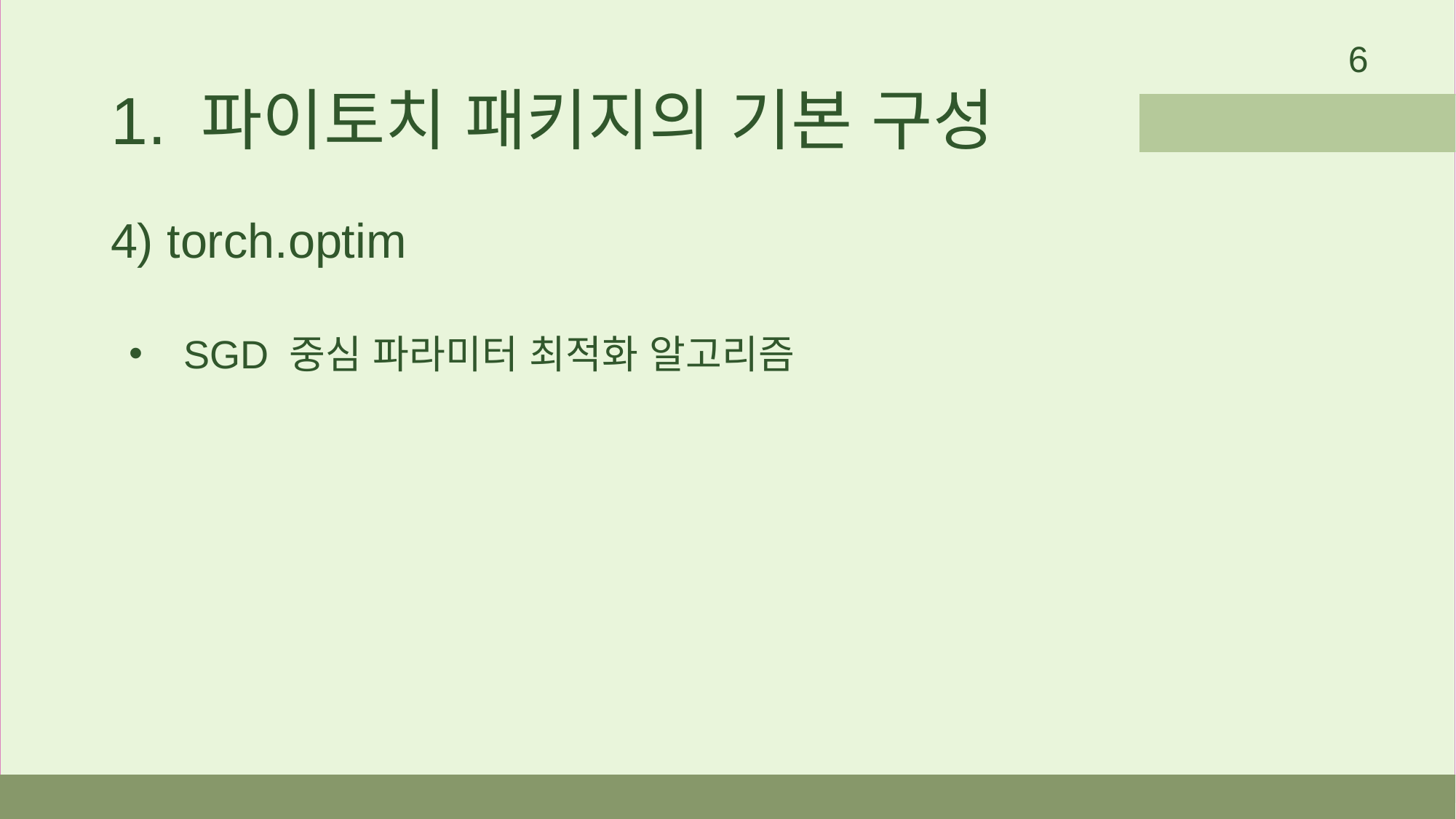

6
1. 파이토치 패키지의 기본 구성
4) torch.optim

SGD 중심 파라미터 최적화 알고리즘